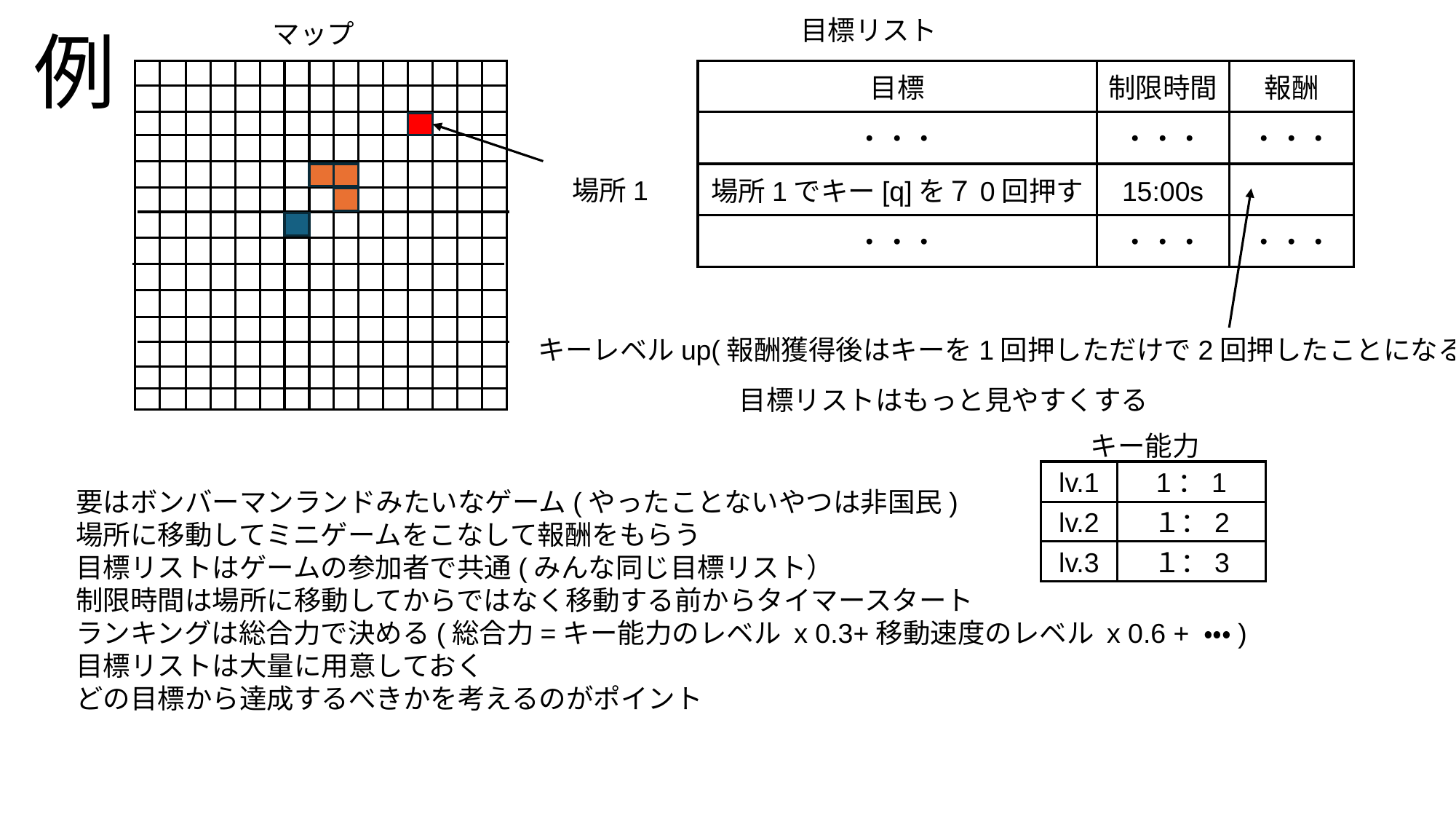

目標リスト
マップ
例

目標
制限時間
報酬
・・・
・・・
・・・

場所1でキー[q]を７0回押す
15:00s

場所1

・・・
・・・
・・・
キーレベルup(報酬獲得後はキーを1回押しただけで2回押したことになる)
目標リストはもっと見やすくする
キー能力
lv.1
1：1
要はボンバーマンランドみたいなゲーム(やったことないやつは非国民)
場所に移動してミニゲームをこなして報酬をもらう
目標リストはゲームの参加者で共通(みんな同じ目標リスト）
制限時間は場所に移動してからではなく移動する前からタイマースタート
ランキングは総合力で決める(総合力=キー能力のレベル x 0.3+移動速度のレベル x 0.6 + ・・・)
目標リストは大量に用意しておく
どの目標から達成するべきかを考えるのがポイント
１：2
lv.2
lv.3
１：3